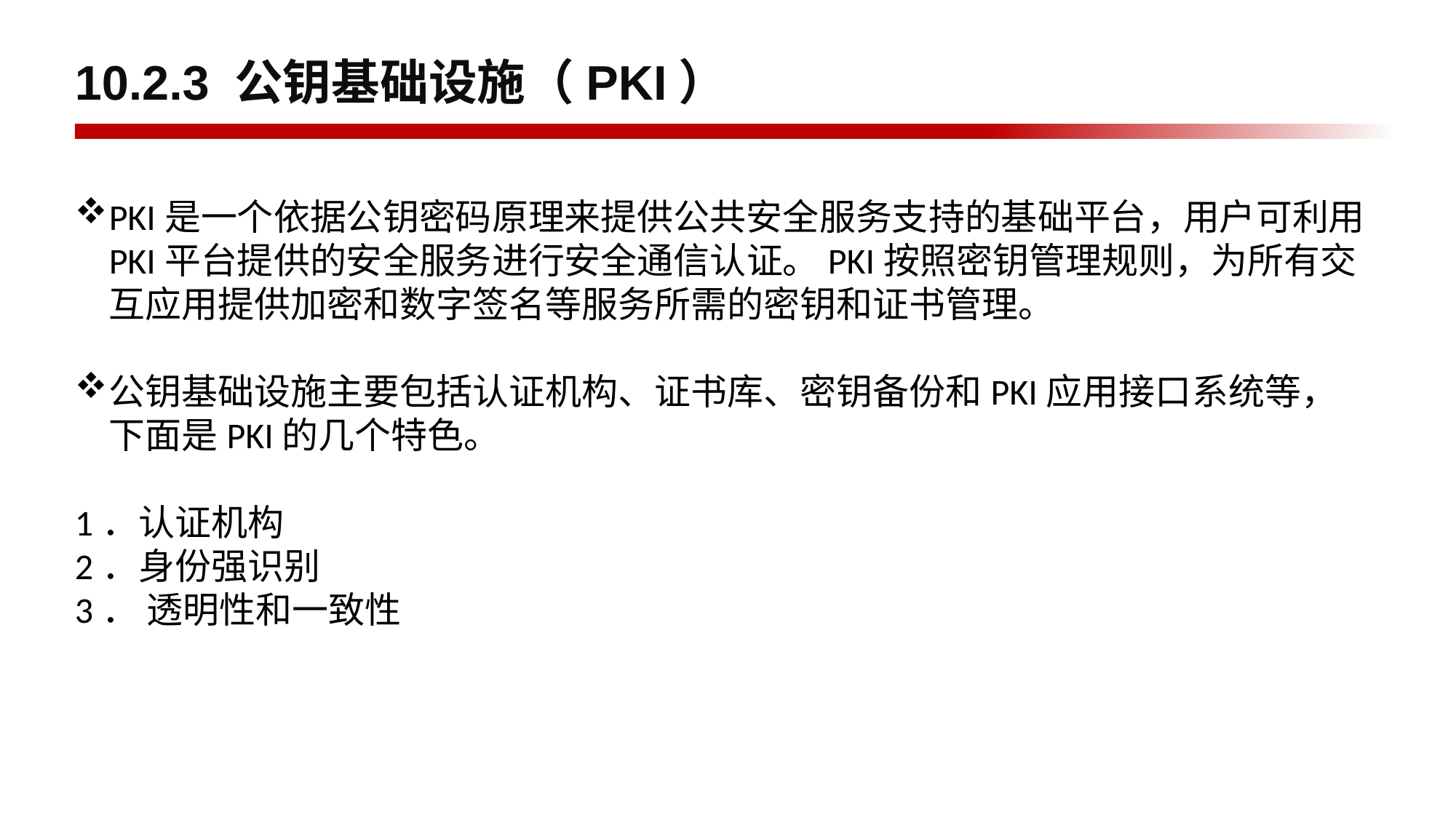

# 10.2.3 公钥基础设施（PKI）

PKI是一个依据公钥密码原理来提供公共安全服务支持的基础平台，用户可利用PKI平台提供的安全服务进行安全通信认证。PKI按照密钥管理规则，为所有交互应用提供加密和数字签名等服务所需的密钥和证书管理。

公钥基础设施主要包括认证机构、证书库、密钥备份和PKI应用接口系统等，下面是PKI的几个特色。

1．认证机构
2．身份强识别
3． 透明性和一致性